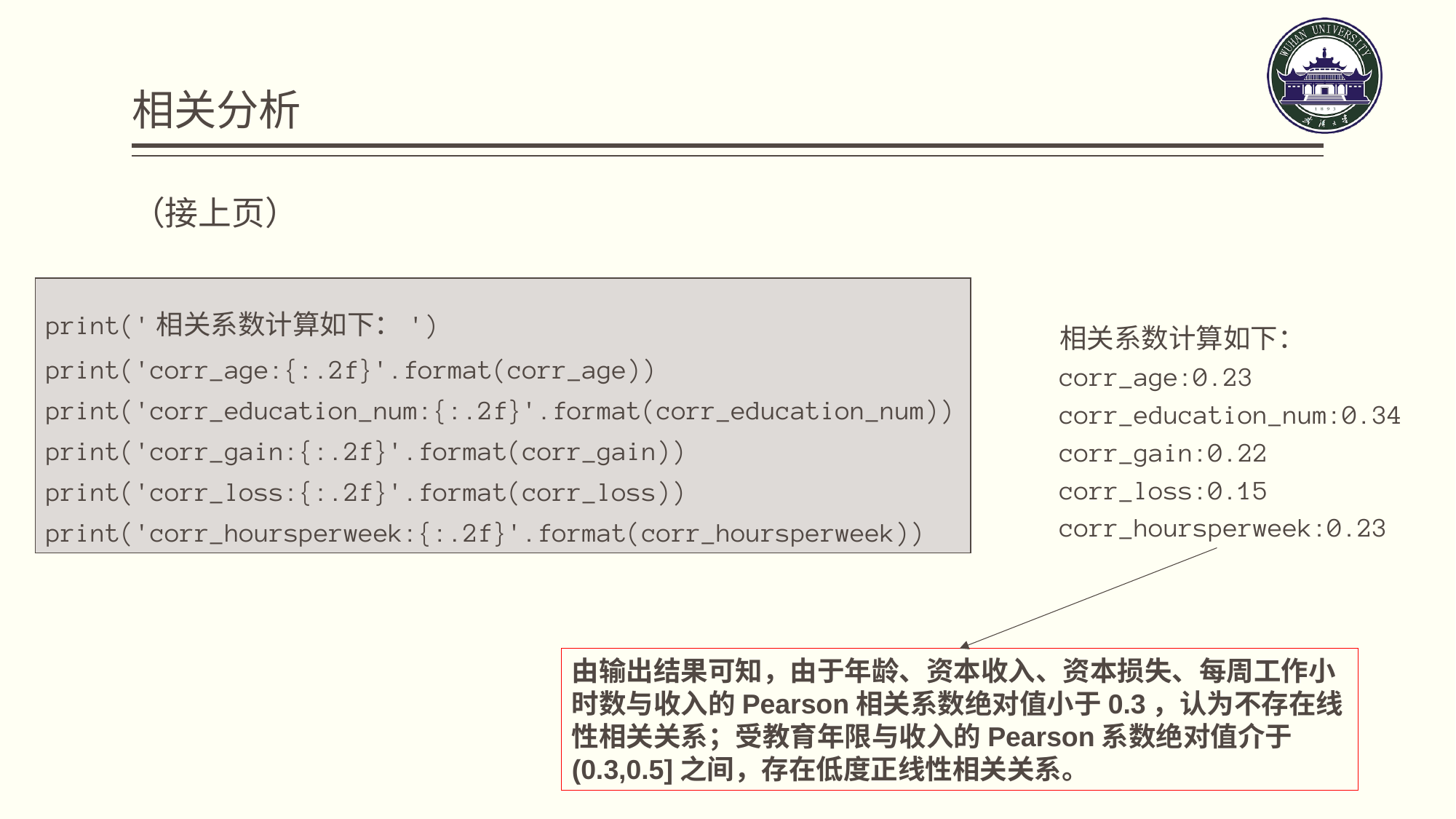

# 相关分析
（接上页）
| print('相关系数计算如下：') print('corr\_age:{:.2f}'.format(corr\_age)) print('corr\_education\_num:{:.2f}'.format(corr\_education\_num)) print('corr\_gain:{:.2f}'.format(corr\_gain)) print('corr\_loss:{:.2f}'.format(corr\_loss)) print('corr\_hoursperweek:{:.2f}'.format(corr\_hoursperweek)) |
| --- |
相关系数计算如下：
corr_age:0.23
corr_education_num:0.34
corr_gain:0.22
corr_loss:0.15
corr_hoursperweek:0.23
由输出结果可知，由于年龄、资本收入、资本损失、每周工作小时数与收入的Pearson相关系数绝对值小于0.3，认为不存在线性相关关系；受教育年限与收入的Pearson系数绝对值介于(0.3,0.5]之间，存在低度正线性相关关系。